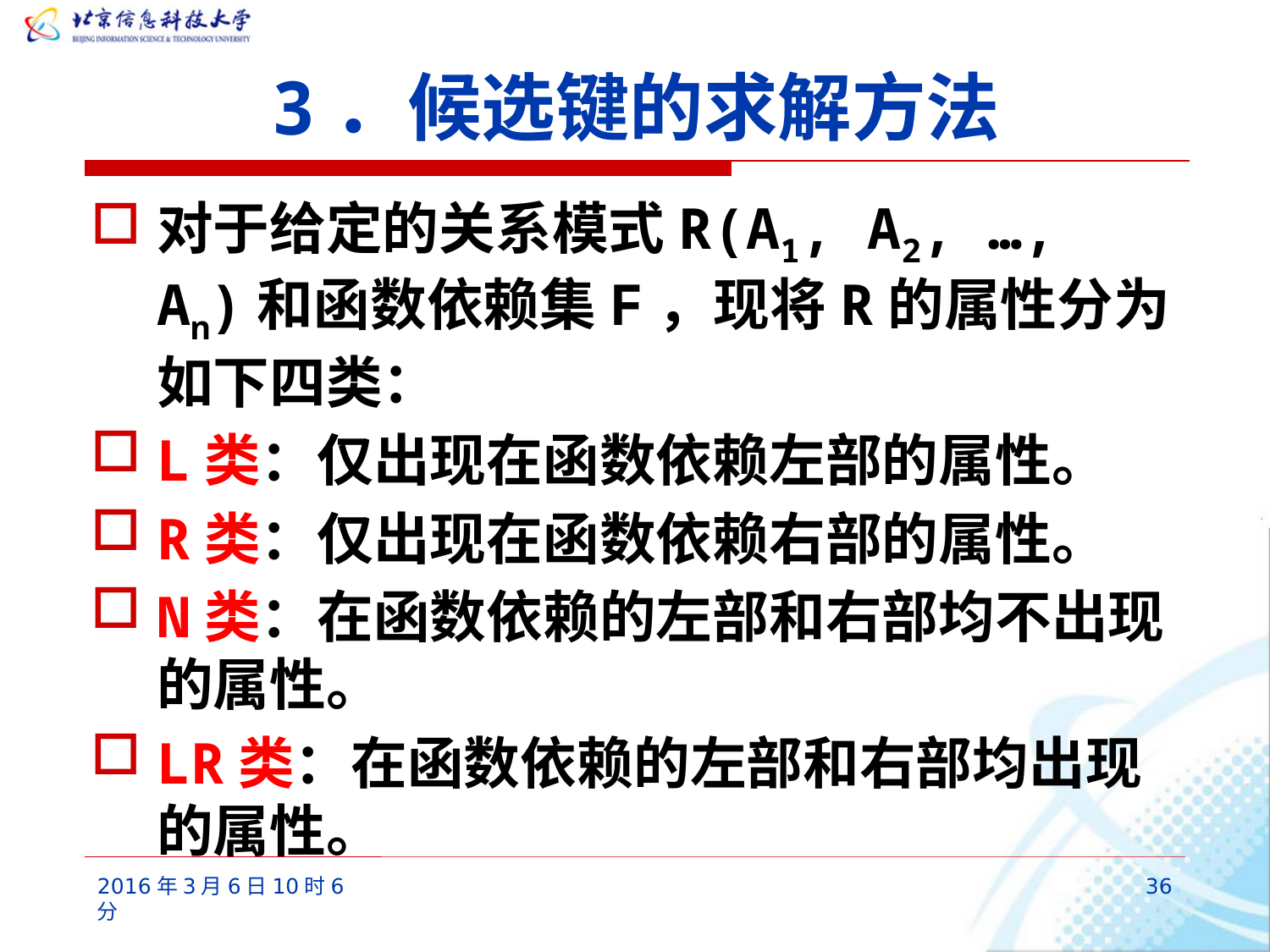

# 3．候选键的求解方法
对于给定的关系模式R(A1, A2, …, An)和函数依赖集F，现将R的属性分为如下四类：
L类：仅出现在函数依赖左部的属性。
R类：仅出现在函数依赖右部的属性。
N类：在函数依赖的左部和右部均不出现的属性。
LR类：在函数依赖的左部和右部均出现的属性。
2016年3月6日10时6分
36